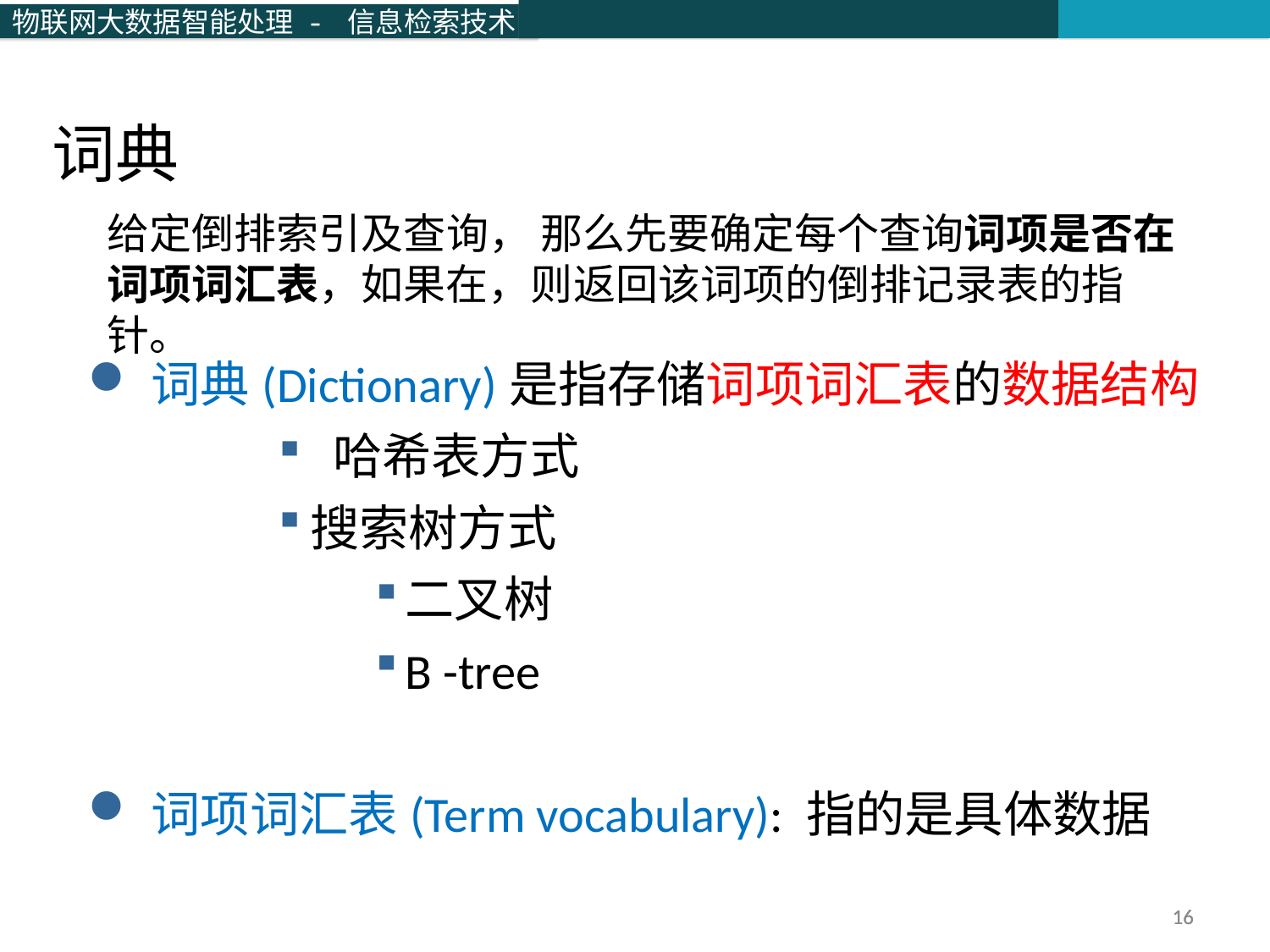

词典
给定倒排索引及查询， 那么先要确定每个查询词项是否在
词项词汇表，如果在，则返回该词项的倒排记录表的指针。
词典(Dictionary)是指存储词项词汇表的数据结构
 哈希表方式
搜索树方式
二叉树
B -tree

词项词汇表(Term vocabulary): 指的是具体数据

16
16